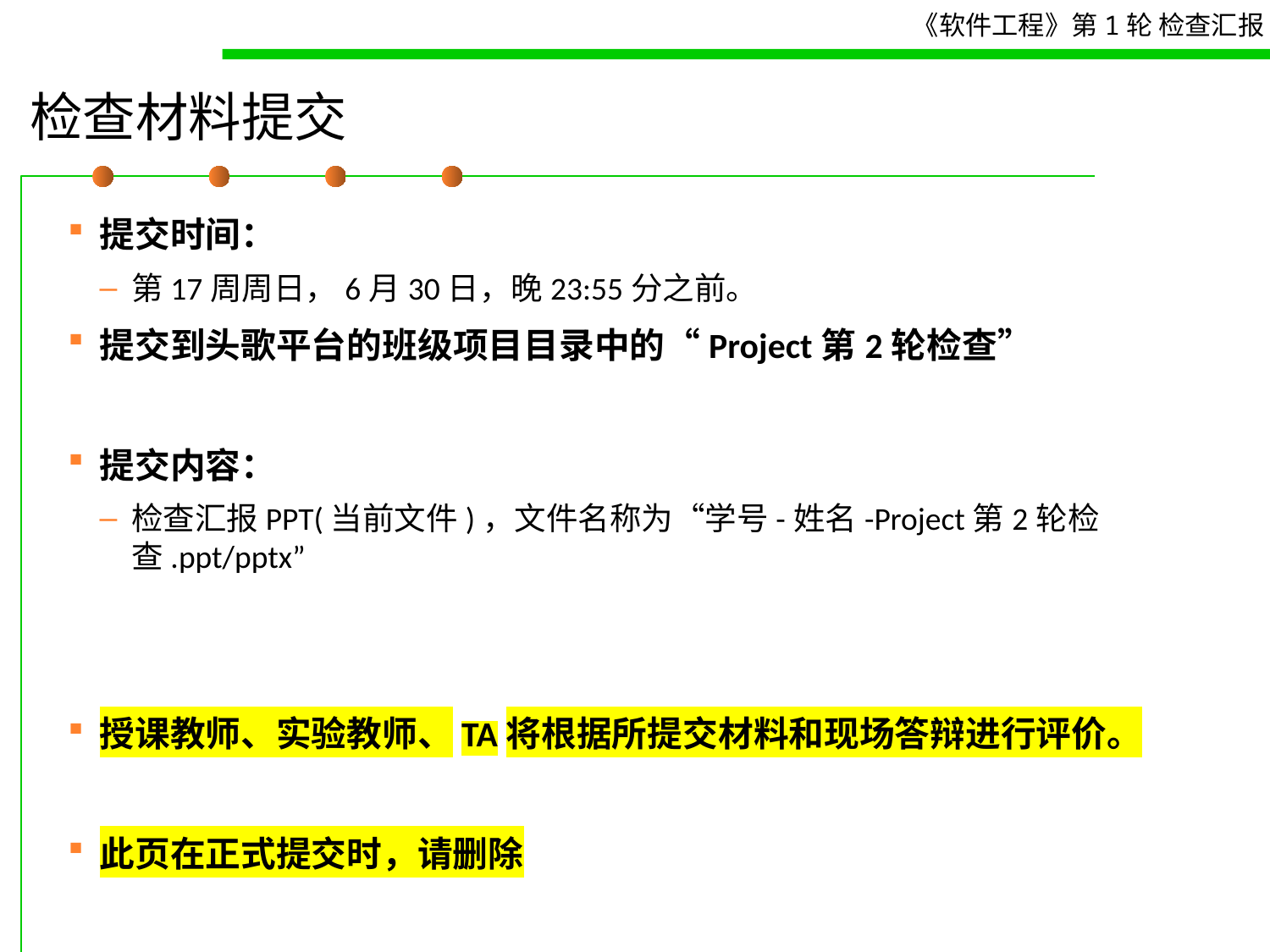

# 检查材料提交
提交时间：
第17周周日，6月30日，晚23:55分之前。
提交到头歌平台的班级项目目录中的“Project第2轮检查”

提交内容：
检查汇报PPT(当前文件)，文件名称为“学号-姓名-Project第2轮检查.ppt/pptx”

授课教师、实验教师、TA将根据所提交材料和现场答辩进行评价。

此页在正式提交时，请删除